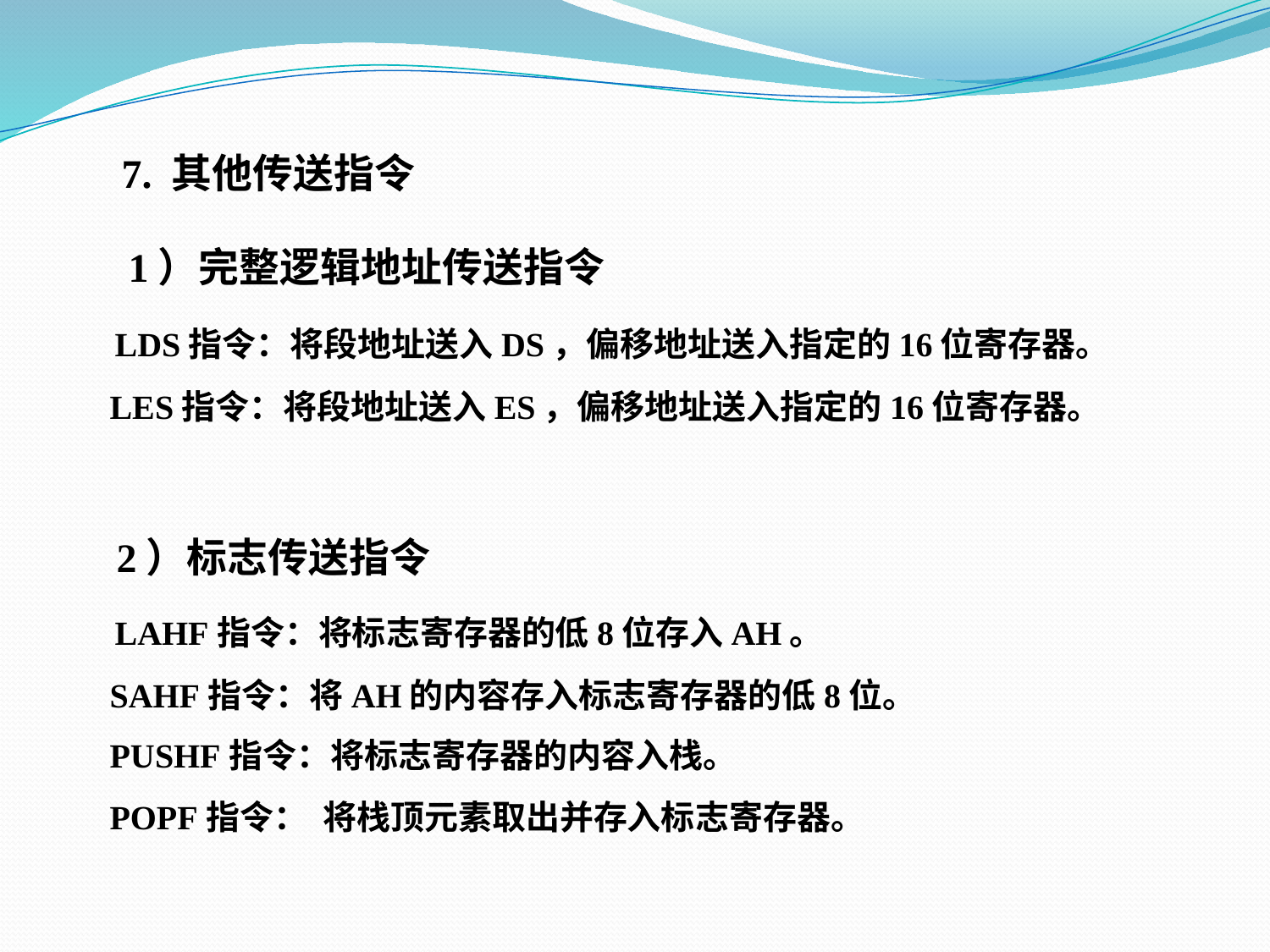

7. 其他传送指令
    1）完整逻辑地址传送指令
    LDS指令：将段地址送入DS，偏移地址送入指定的16位寄存器。
    LES指令：将段地址送入ES，偏移地址送入指定的16位寄存器。

    2）标志传送指令
    LAHF指令：将标志寄存器的低8位存入AH。
    SAHF指令：将AH的内容存入标志寄存器的低8位。
    PUSHF指令：将标志寄存器的内容入栈。
    POPF指令：  将栈顶元素取出并存入标志寄存器。